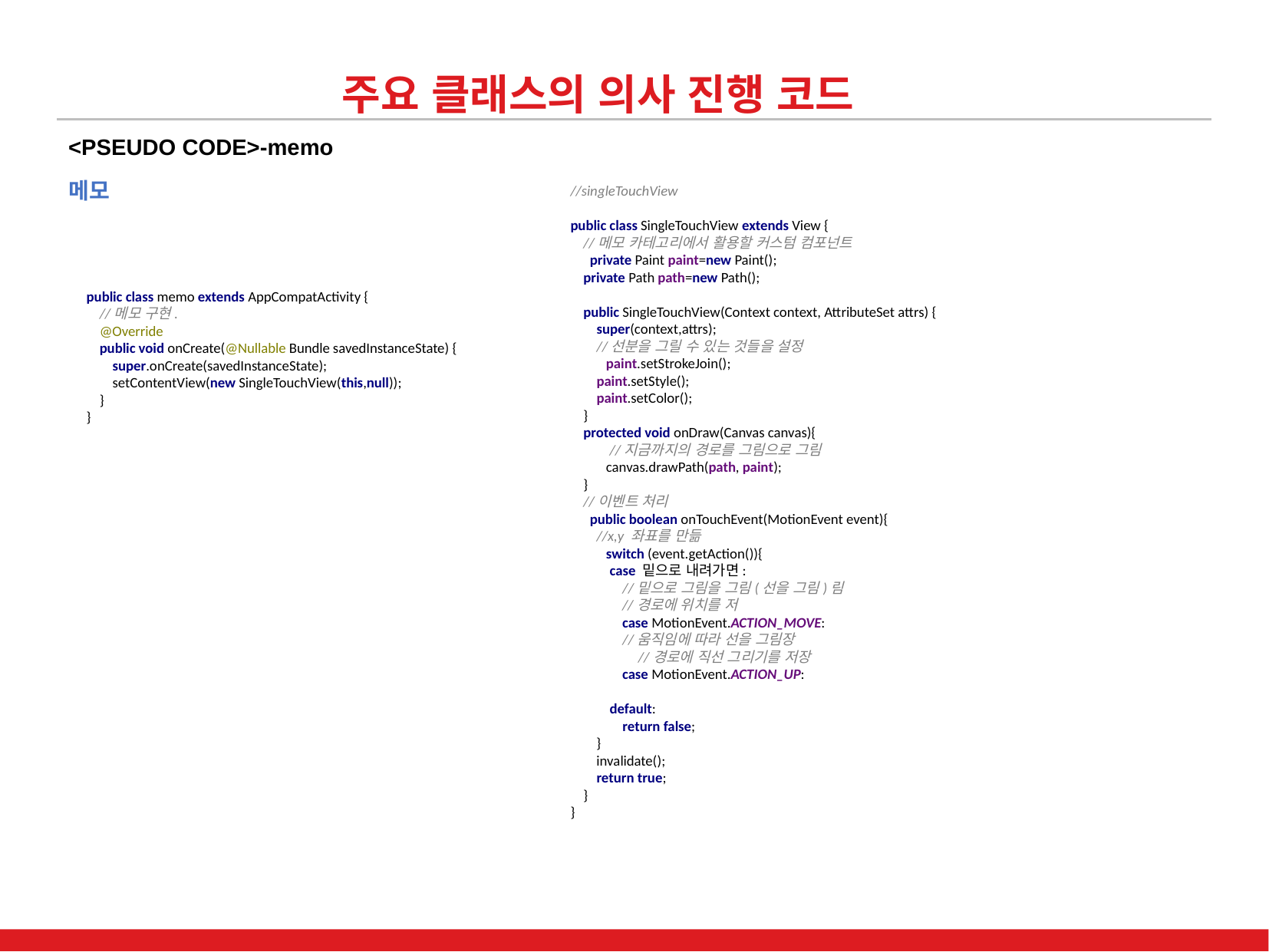

주요 클래스의 의사 진행 코드

<PSEUDO CODE>-memo

메모

//singleTouchView
public class SingleTouchView extends View {
    //메모 카테고리에서 활용할 커스텀 컴포넌트
    private Paint paint=new Paint();
    private Path path=new Path();
    public SingleTouchView(Context context, AttributeSet attrs) {
        super(context,attrs);
        //선분을 그릴 수 있는 것들을 설정
        paint.setStrokeJoin();
        paint.setStyle();
        paint.setColor();
    }
    protected void onDraw(Canvas canvas){
            //지금까지의 경로를 그림으로 그림
        canvas.drawPath(path, paint);
    }
    //이벤트 처리
    public boolean onTouchEvent(MotionEvent event){
        //x,y 좌표를 만듦
        switch (event.getAction()){
            case 밑으로 내려가면:
                //밑으로 그림을 그림(선을 그림)림
            //경로에 위치를 저
            case MotionEvent.ACTION_MOVE:
                //움직임에 따라 선을 그림장
                //경로에 직선 그리기를 저장
            case MotionEvent.ACTION_UP:
            default:
                return false;
        }
        invalidate();
        return true;
    }
}
public class memo extends AppCompatActivity {
    //메모 구현.
    @Override
    public void onCreate(@Nullable Bundle savedInstanceState) {
        super.onCreate(savedInstanceState);
        setContentView(new SingleTouchView(this,null));
    }
}